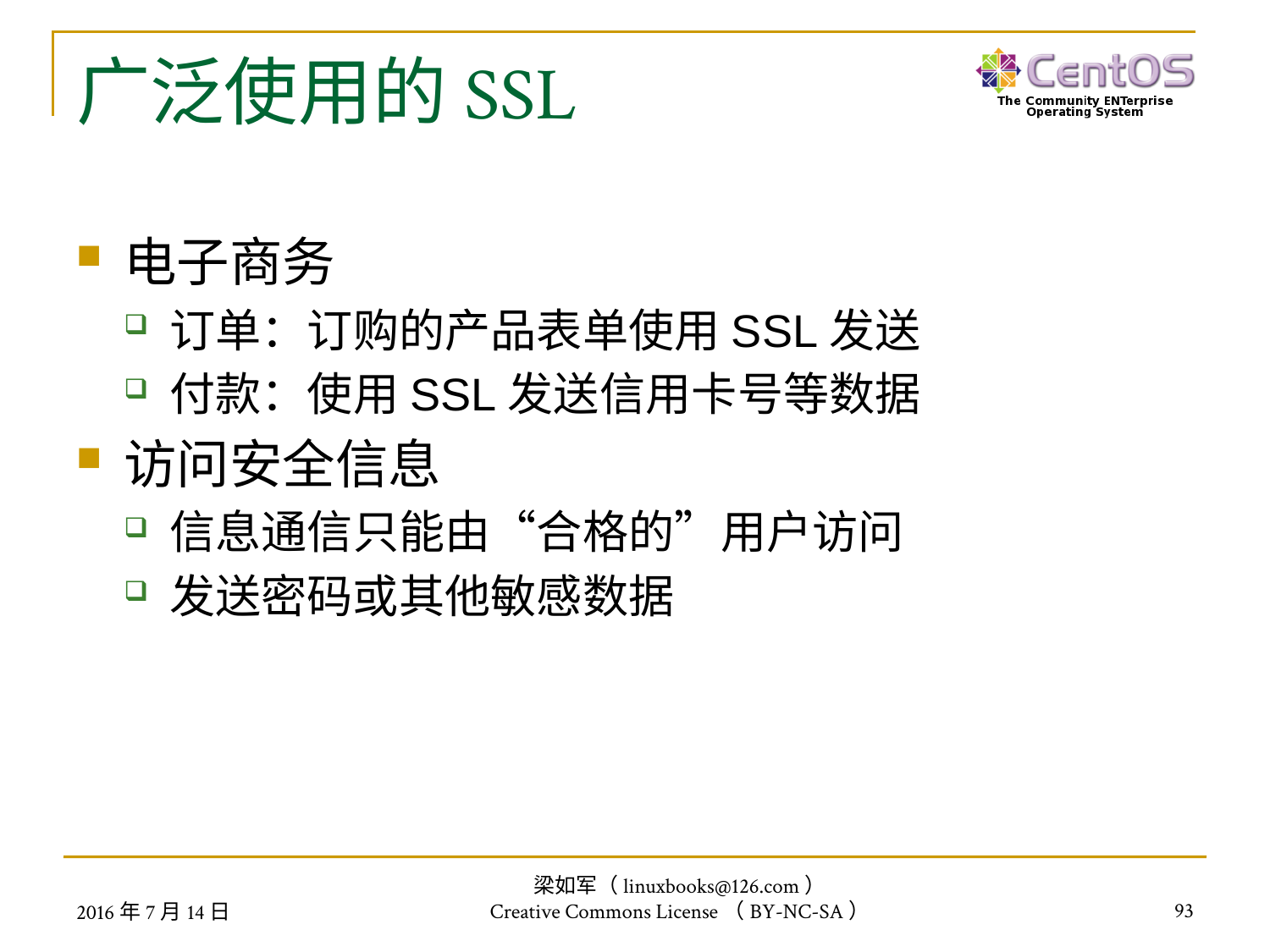

# 广泛使用的SSL
电子商务
订单：订购的产品表单使用SSL发送
付款：使用SSL发送信用卡号等数据
访问安全信息
信息通信只能由“合格的”用户访问
发送密码或其他敏感数据
梁如军（linuxbooks@126.com）
Creative Commons License（BY-NC-SA）
2016年7月14日
93